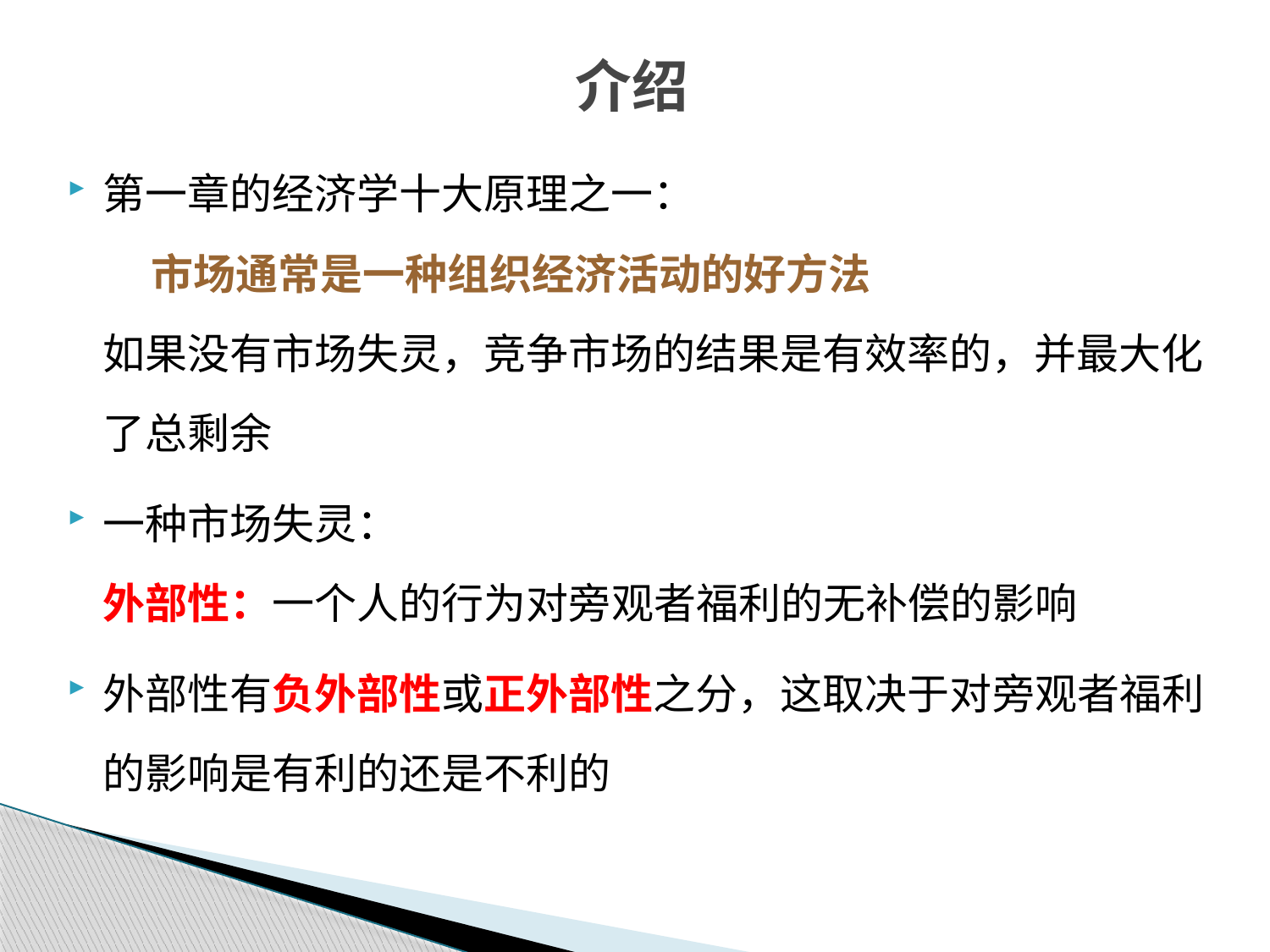

介绍
第一章的经济学十大原理之一：
     市场通常是一种组织经济活动的好方法
如果没有市场失灵，竞争市场的结果是有效率的，并最大化了总剩余
一种市场失灵：
外部性：一个人的行为对旁观者福利的无补偿的影响
外部性有负外部性或正外部性之分，这取决于对旁观者福利的影响是有利的还是不利的